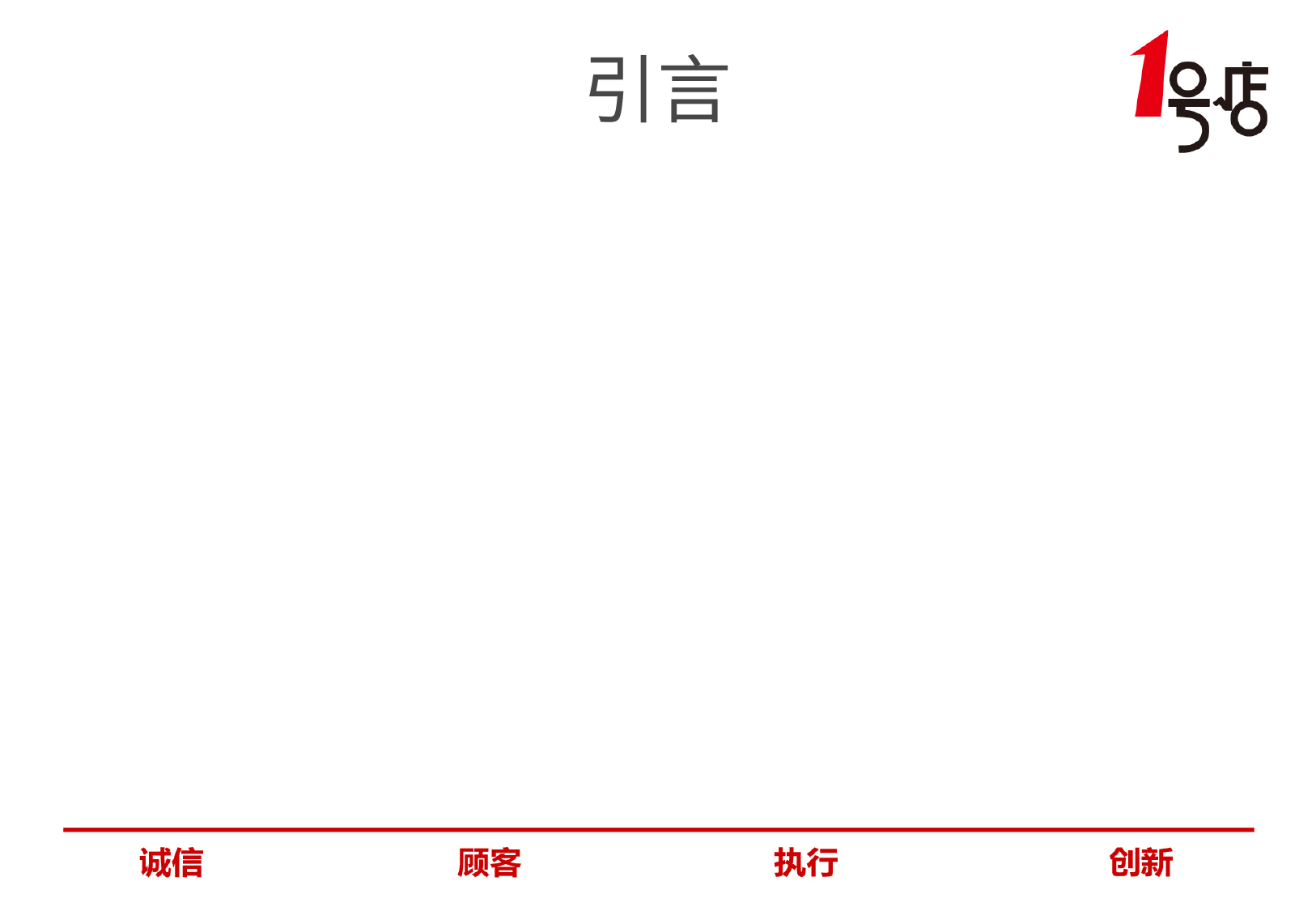

# 引言
　  数据库的设计范式是数据库设计所需要满足的
规范，满足这些规范的数据库是简洁的、结构
明晰的，同时，不会发生插入（insert）、删除
（delete）和更新（update）操作异常。反之则
是乱七八糟，不仅给数据库的编程人员制造麻
烦，而且面目可憎，可能存储了大量不需要的冗余信息。